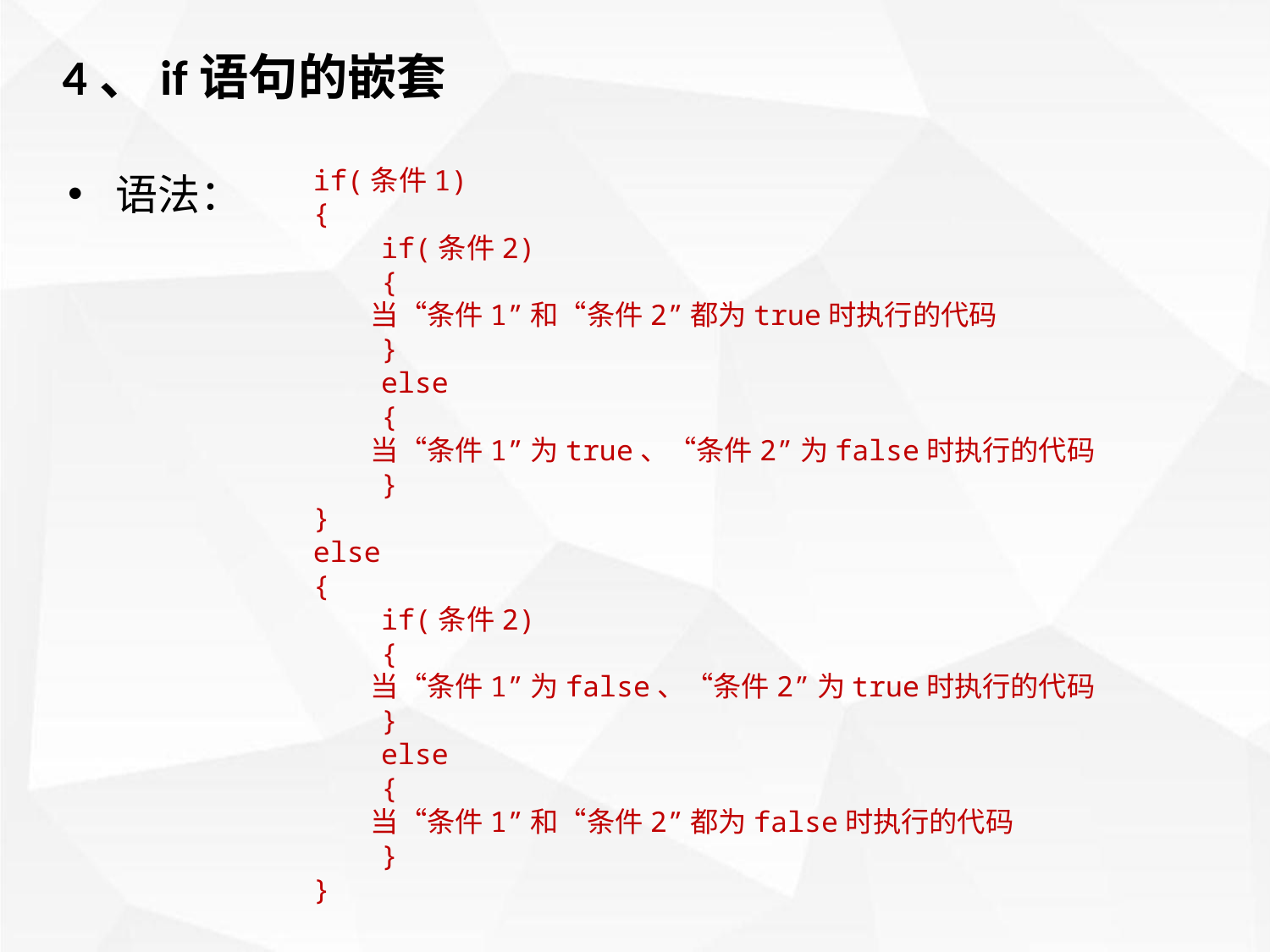

4、if语句的嵌套
语法：
if(条件1)
{
    if(条件2)
    {
        当“条件1”和“条件2”都为true时执行的代码
    }
    else
    {
        当“条件1”为true、“条件2”为false时执行的代码
    }
}
else
{
    if(条件2)
    {
        当“条件1”为false、“条件2”为true时执行的代码
    }
    else
    {
        当“条件1”和“条件2”都为false时执行的代码
    }
}